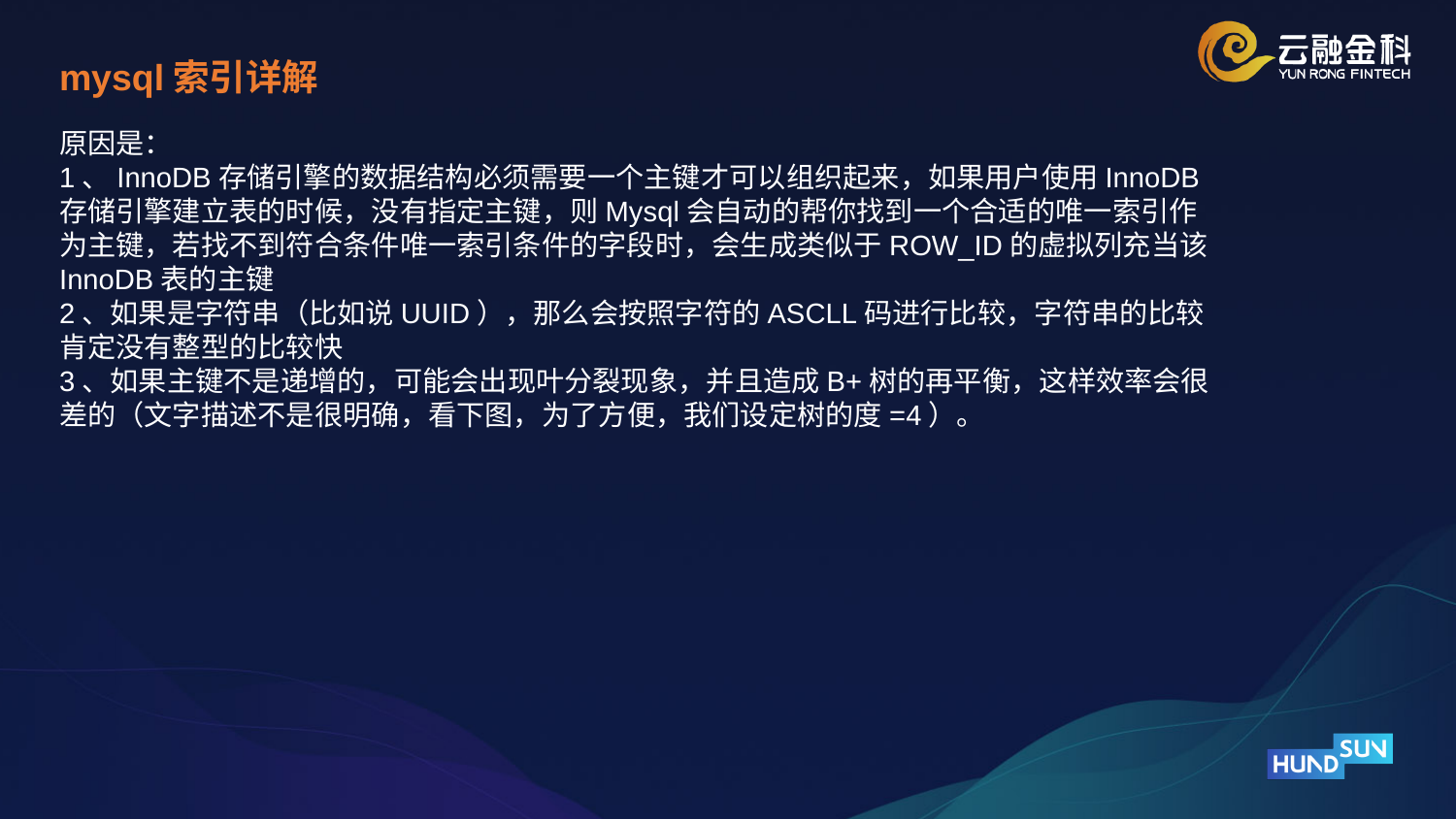

mysql索引详解
原因是​：
1、InnoDB存储引擎的数据结构必须需要一个主键才可以组织起来，如果用户使用InnoDB存储引擎建立表的时候，没有指定主键，则Mysql会自动的帮你找到一个合适的唯一索引作为主键，若找不到符合条件唯一索引条件的字段时，会生成类似于ROW_ID的虚拟列充当该InnoDB表的主键
2、如果是字符串（比如说UUID），那么会按照字符的ASCLL码进行比较，字符串的比较肯定没有整型的比较快
3、如果主键不是递增的，可能会出现叶分裂现象，并且造成B+树的再平衡，这样效率会很差的（文字描述不是很明确，看下图，为了方便，我们设定树的度=4）。